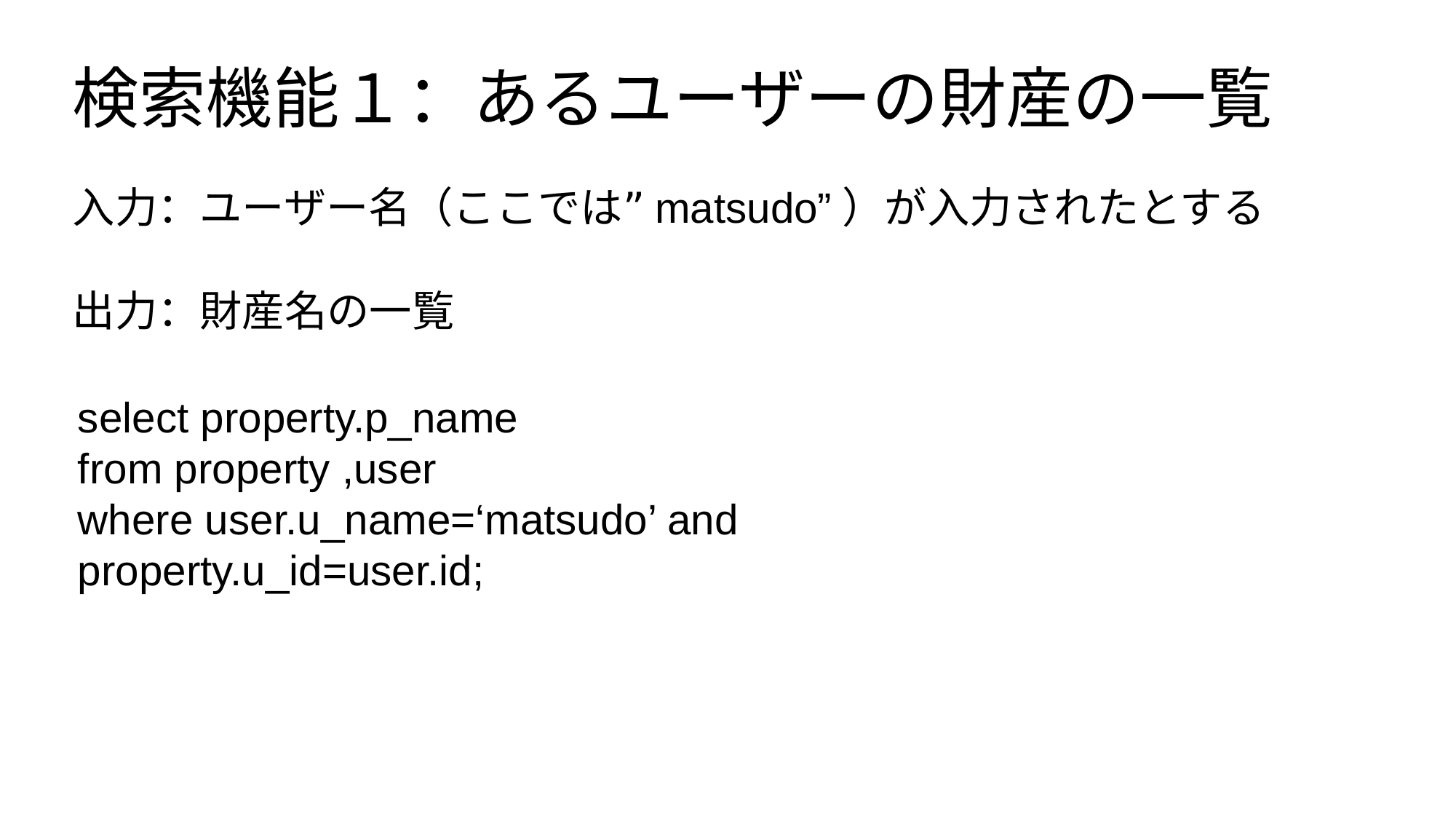

検索機能１：あるユーザーの財産の一覧
入力：ユーザー名（ここでは”matsudo”）が入力されたとする
出力：財産名の一覧
 select property.p_name
 from property ,user
 where user.u_name=‘matsudo’ and
 property.u_id=user.id;